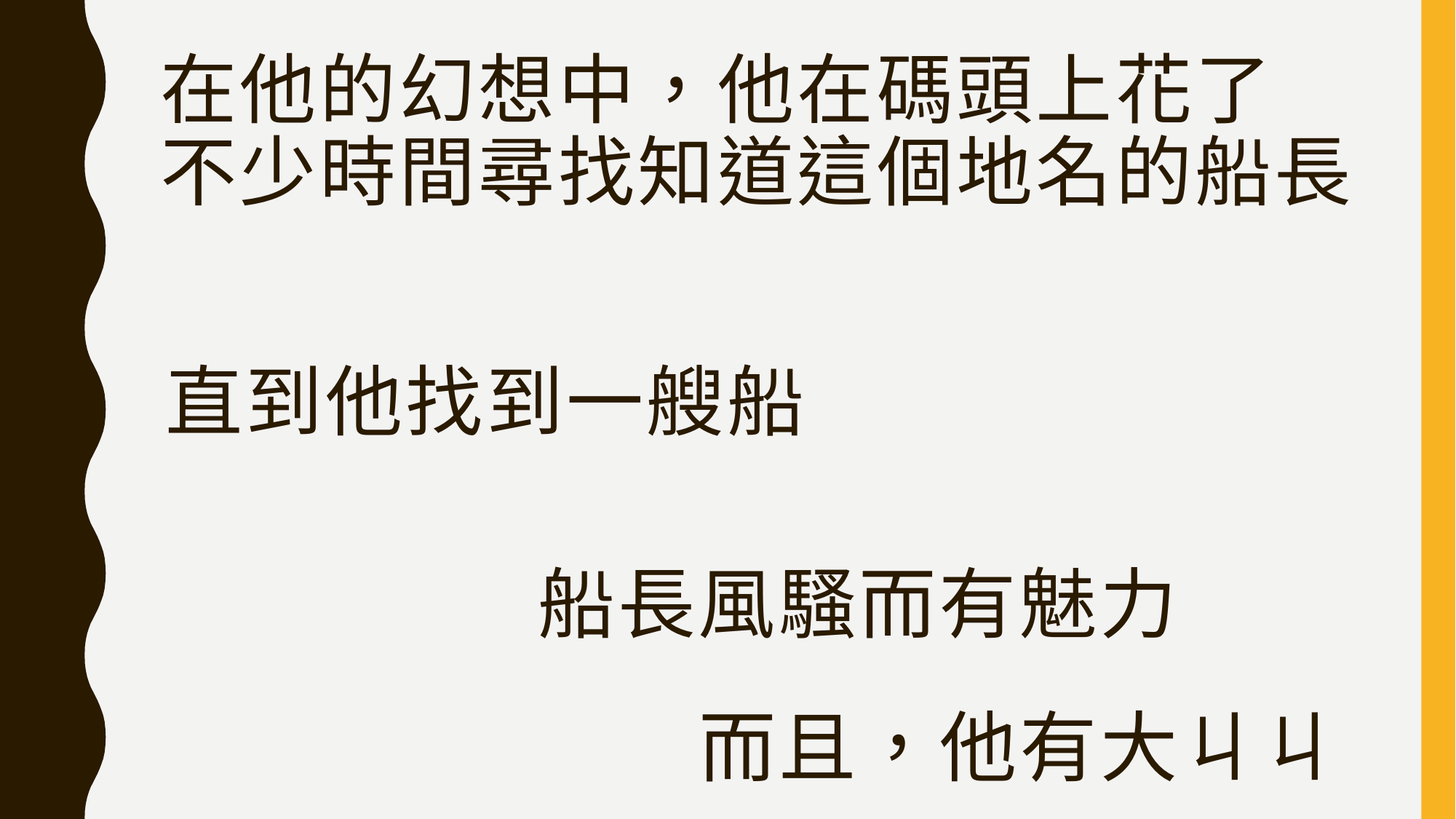

# 在他的幻想中，他在碼頭上花了不少時間尋找知道這個地名的船長
直到他找到一艘船

船長風騷而有魅力

而且，他有大ㄐㄐ